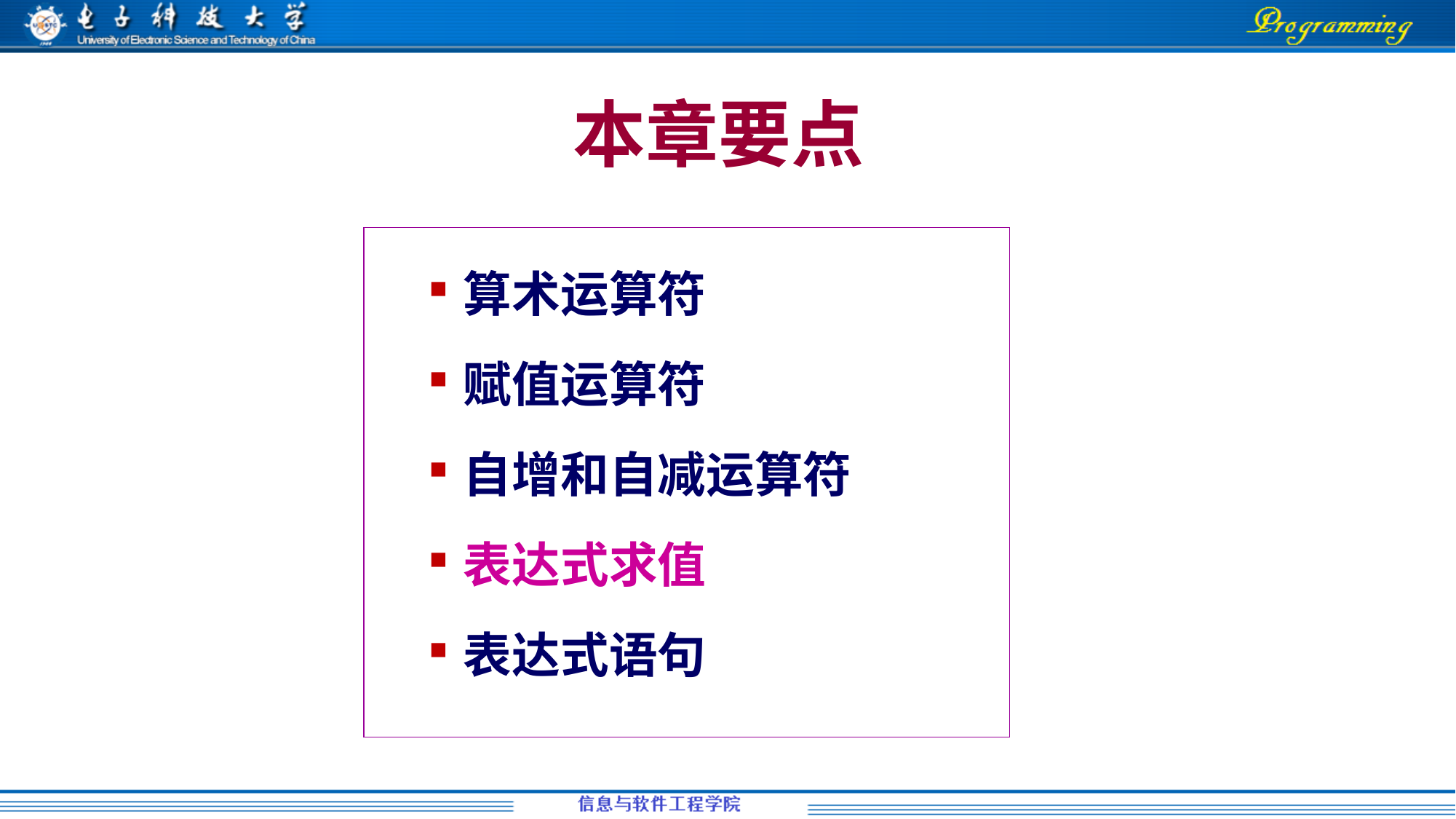

本章要点
算术运算符
赋值运算符
自增和自减运算符
表达式求值
表达式语句